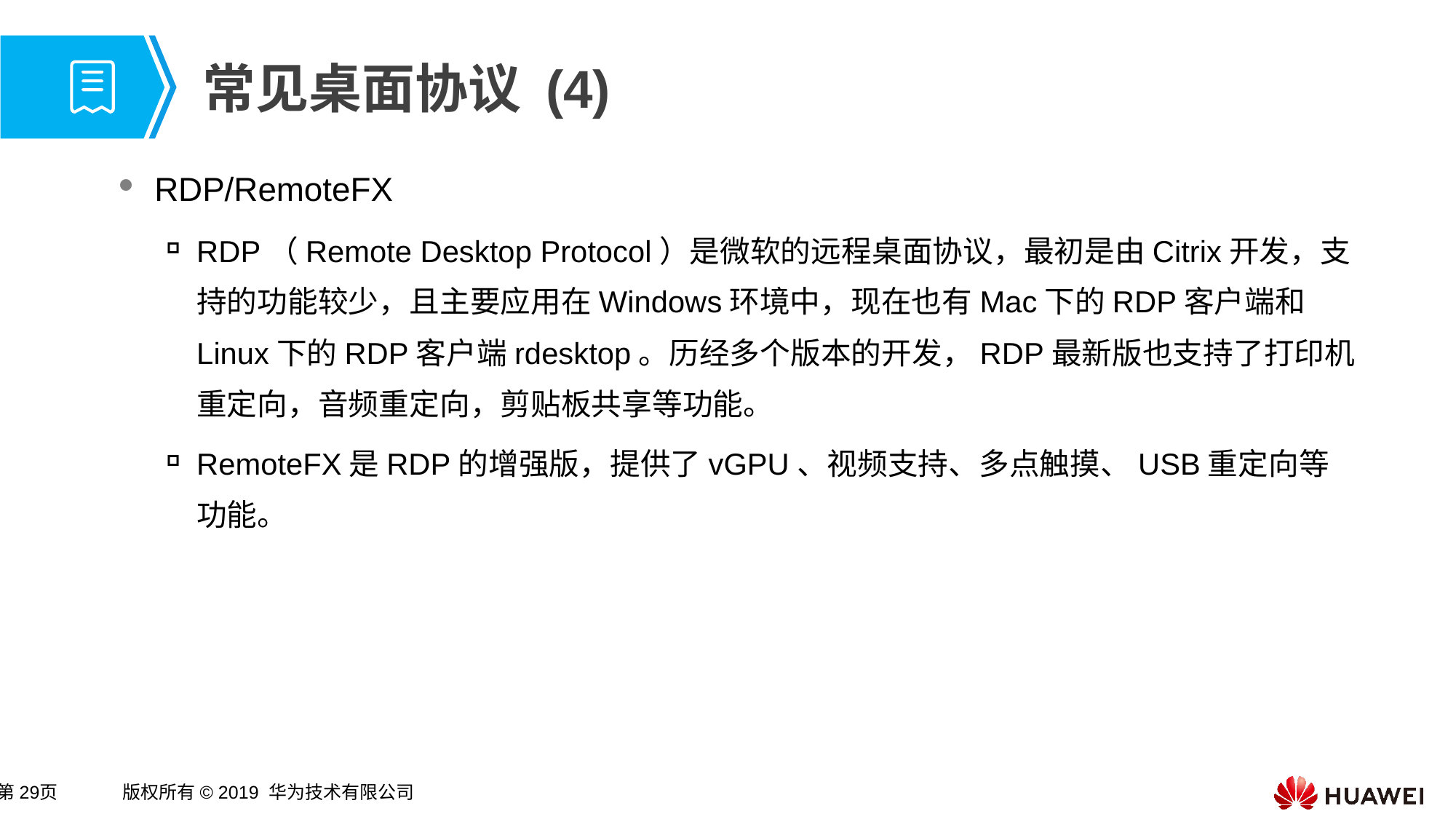

# 常见桌面协议 (4)
RDP/RemoteFX
RDP（Remote Desktop Protocol）是微软的远程桌面协议，最初是由Citrix开发，支持的功能较少，且主要应用在Windows环境中，现在也有Mac下的RDP客户端和Linux下的RDP客户端rdesktop。历经多个版本的开发，RDP最新版也支持了打印机重定向，音频重定向，剪贴板共享等功能。
RemoteFX是RDP的增强版，提供了vGPU、视频支持、多点触摸、USB重定向等功能。